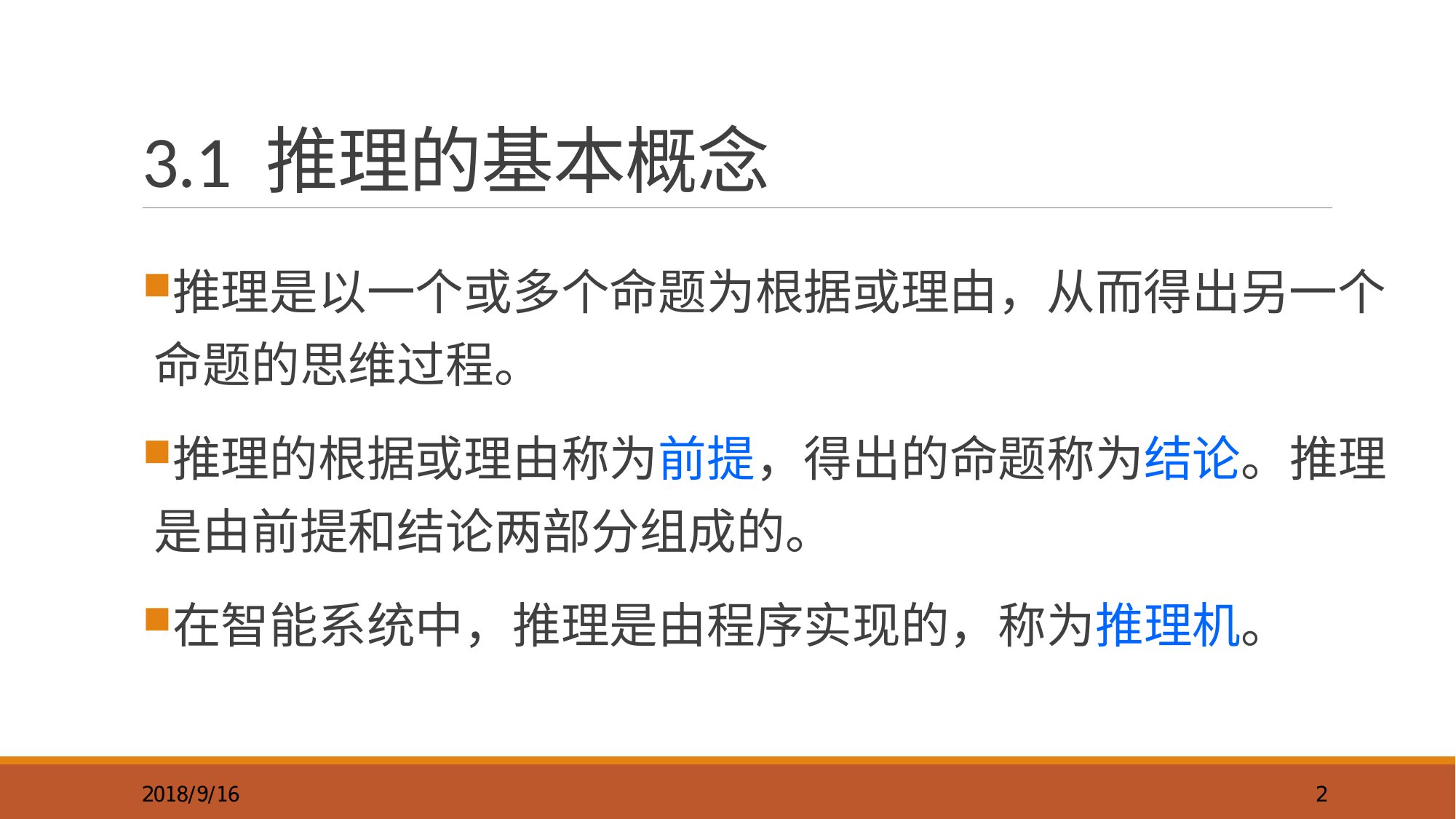

# 3.1 推理的基本概念
推理是以一个或多个命题为根据或理由，从而得出另一个命题的思维过程。
推理的根据或理由称为前提，得出的命题称为结论。推理是由前提和结论两部分组成的。
在智能系统中，推理是由程序实现的，称为推理机。
2018/9/16
2